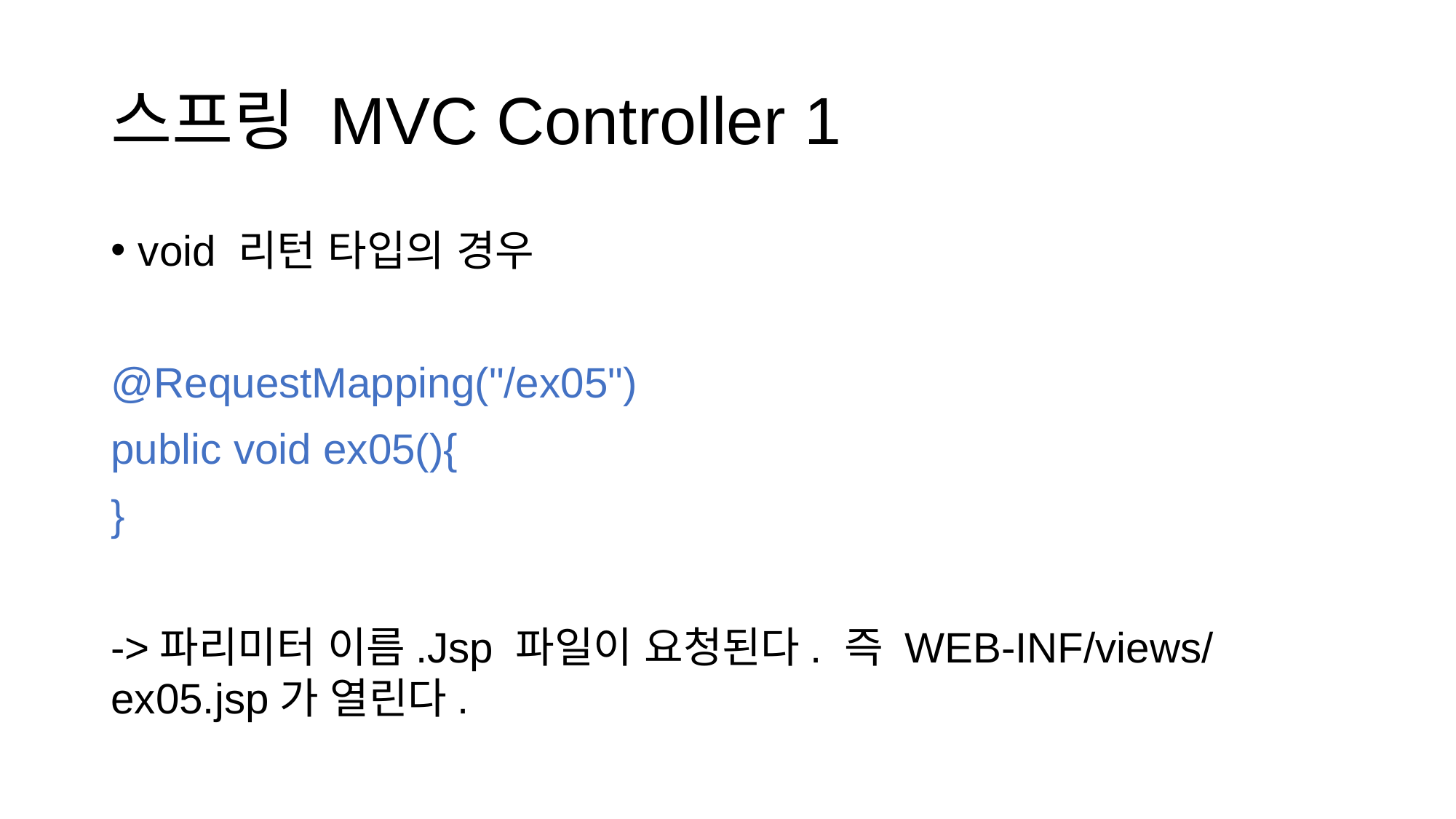

# 스프링 MVC Controller 1
void 리턴 타입의 경우

@RequestMapping("/ex05")
public void ex05(){
}

->파리미터 이름.Jsp 파일이 요청된다. 즉 WEB-INF/views/ex05.jsp가 열린다.